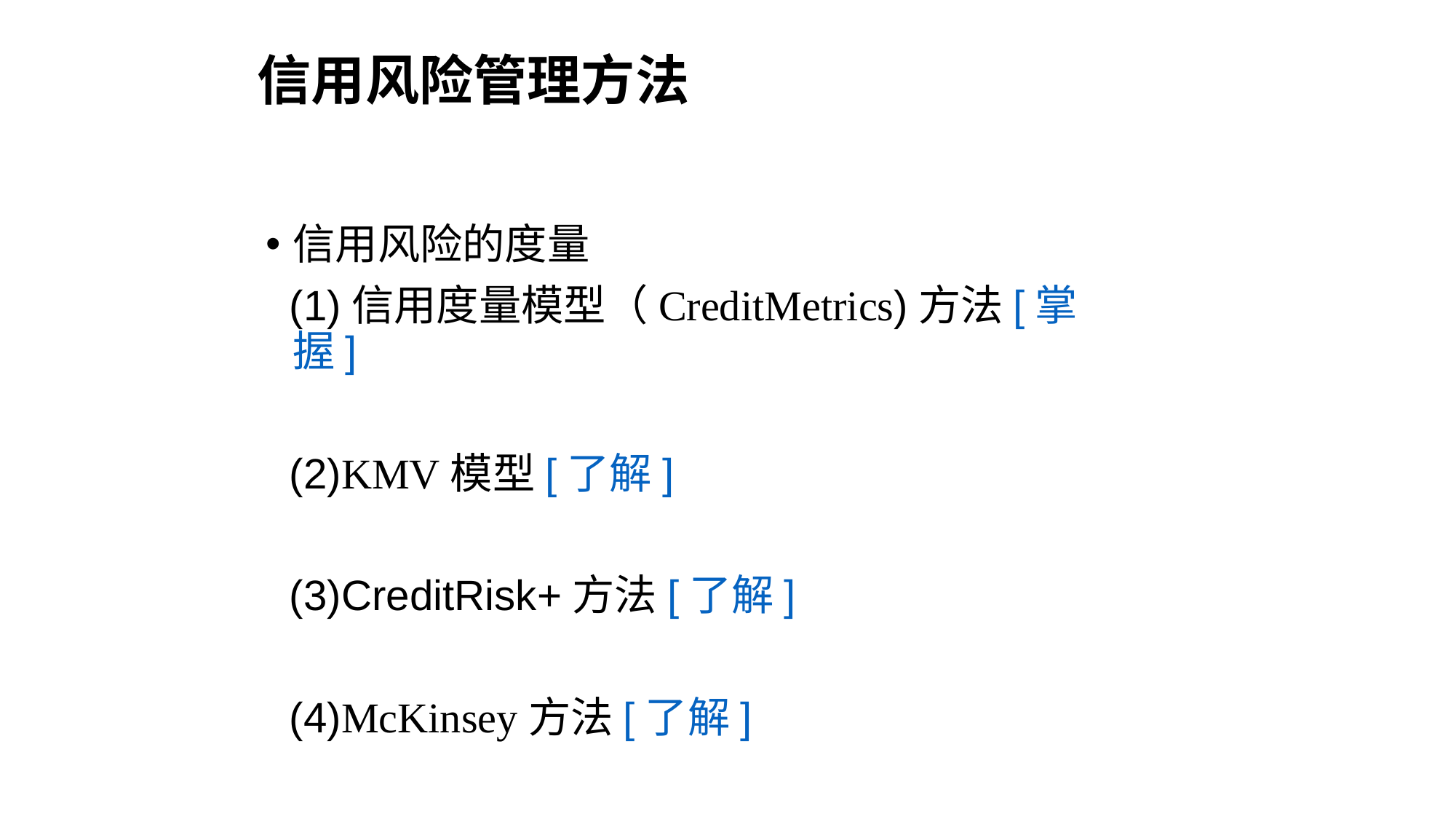

信用风险管理方法

信用风险的度量
  (1)信用度量模型（CreditMetrics)方法[掌握]

  (2)KMV模型[了解]

  (3)CreditRisk+方法[了解]

  (4)McKinsey方法[了解]